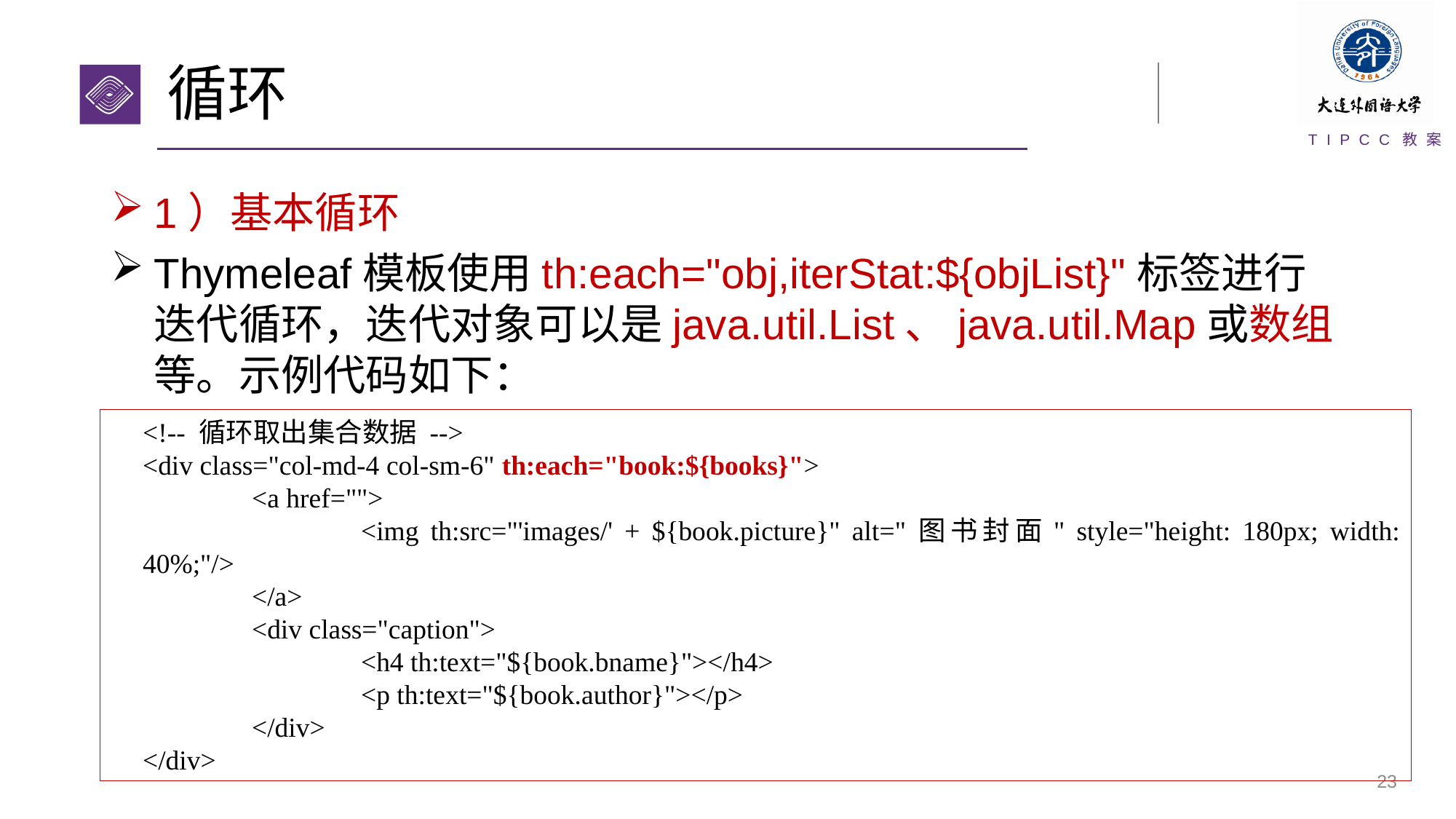

# 循环
1）基本循环
Thymeleaf模板使用th:each="obj,iterStat:${objList}"标签进行迭代循环，迭代对象可以是java.util.List、java.util.Map或数组等。示例代码如下：

<!-- 循环取出集合数据 -->
<div class="col-md-4 col-sm-6" th:each="book:${books}">
	<a href="">
		<img th:src="'images/' + ${book.picture}" alt="图书封面" style="height: 180px; width: 40%;"/>
	</a>
	<div class="caption">
		<h4 th:text="${book.bname}"></h4>
		<p th:text="${book.author}"></p>
	</div>
</div>
23